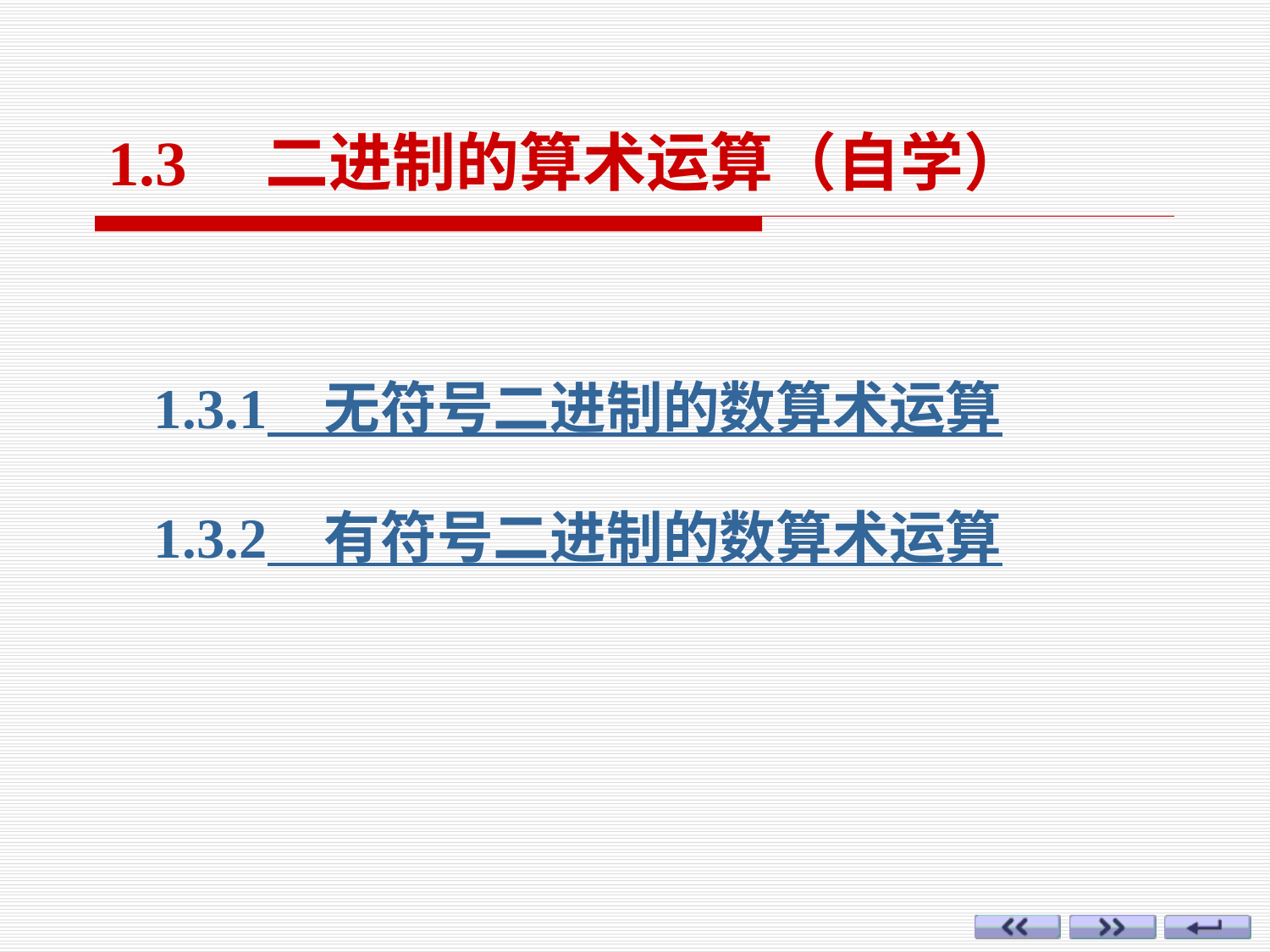

1.3　二进制的算术运算（自学）
　　1.3.1　无符号二进制的数算术运算
　　1.3.2　有符号二进制的数算术运算